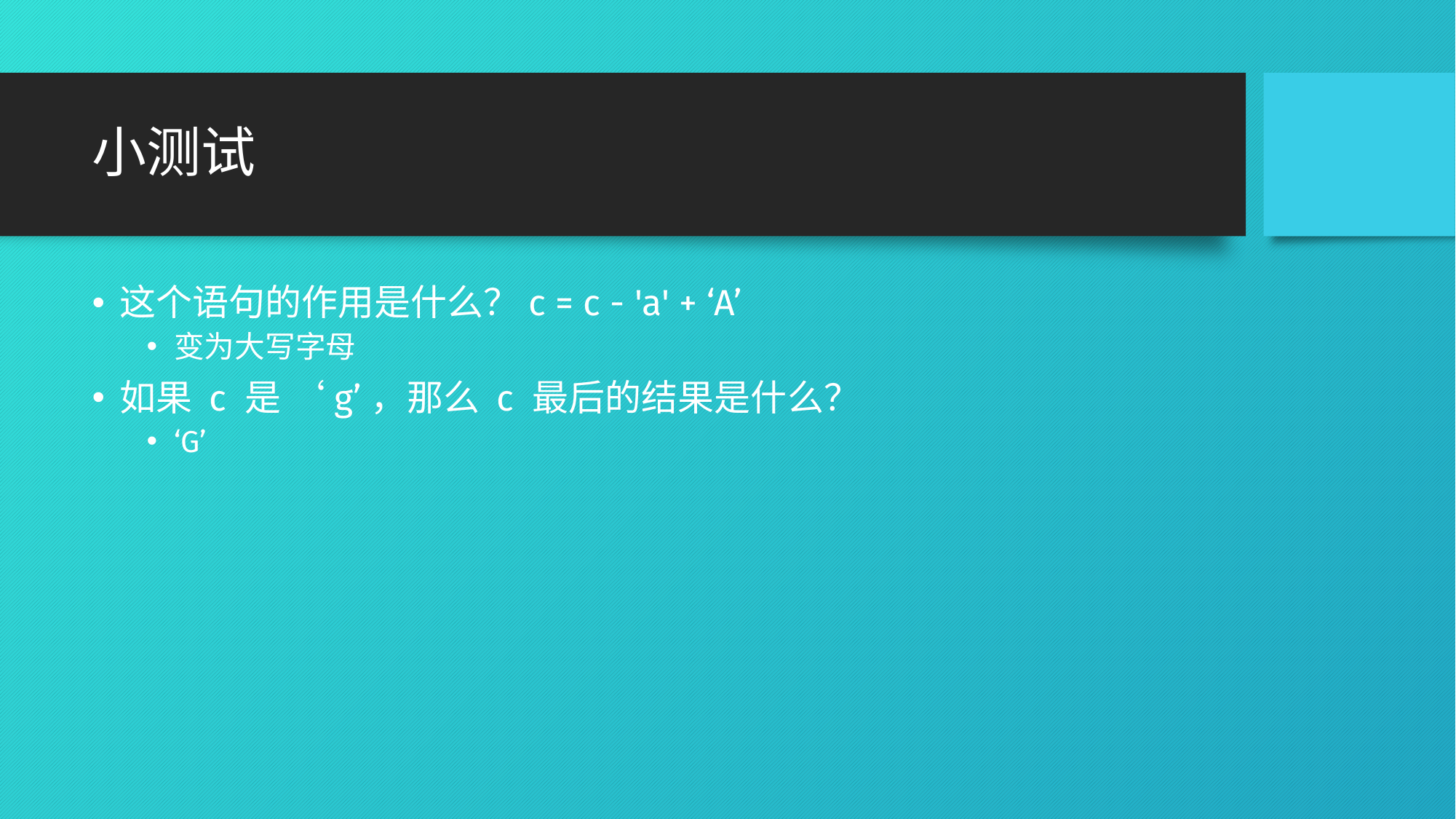

# 小测试
这个语句的作用是什么？c = c - 'a' + ‘A’
变为大写字母
如果 c 是 ‘g’，那么 c 最后的结果是什么？
‘G’